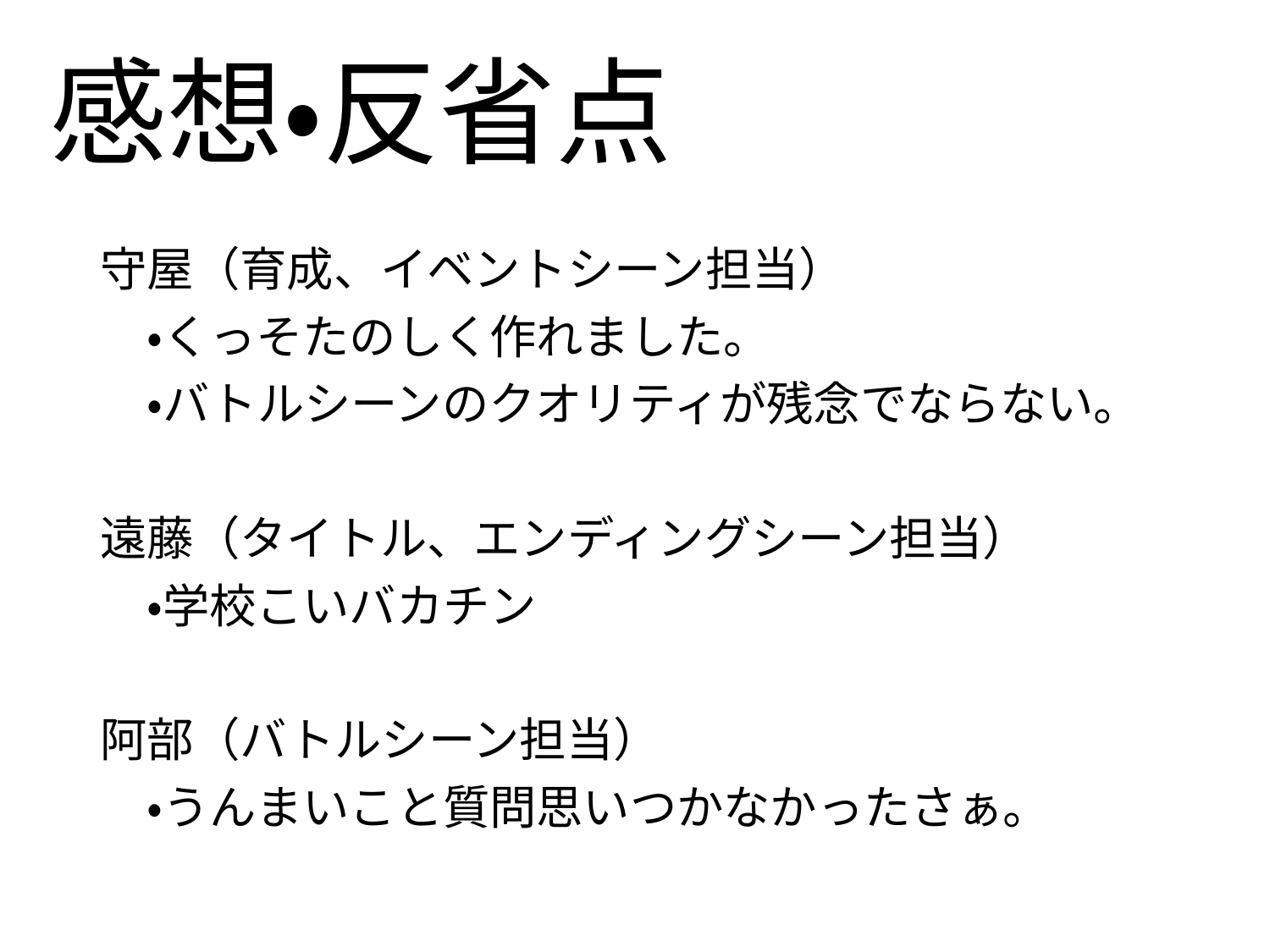

# 感想・反省点
守屋（育成、イベントシーン担当）
　・くっそたのしく作れました。
　・バトルシーンのクオリティが残念でならない。

遠藤（タイトル、エンディングシーン担当）
　・学校こいバカチン

阿部（バトルシーン担当）
　・うんまいこと質問思いつかなかったさぁ。